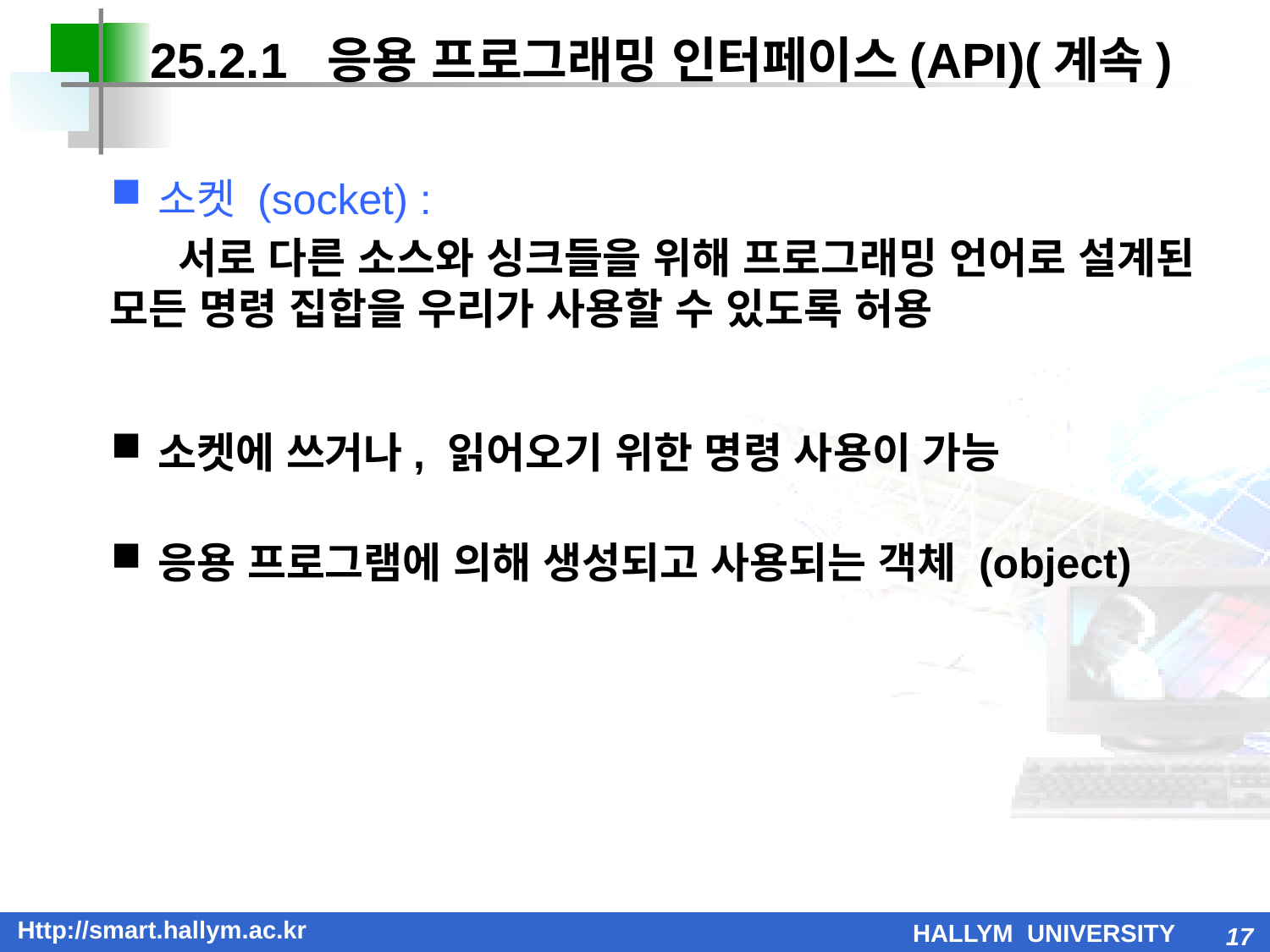

25.2.1  응용 프로그래밍 인터페이스(API)(계속)

소켓 (socket) :
      서로 다른 소스와 싱크들을 위해 프로그래밍 언어로 설계된 모든 명령 집합을 우리가 사용할 수 있도록 허용

소켓에 쓰거나, 읽어오기 위한 명령 사용이 가능
응용 프로그램에 의해 생성되고 사용되는 객체 (object)

17